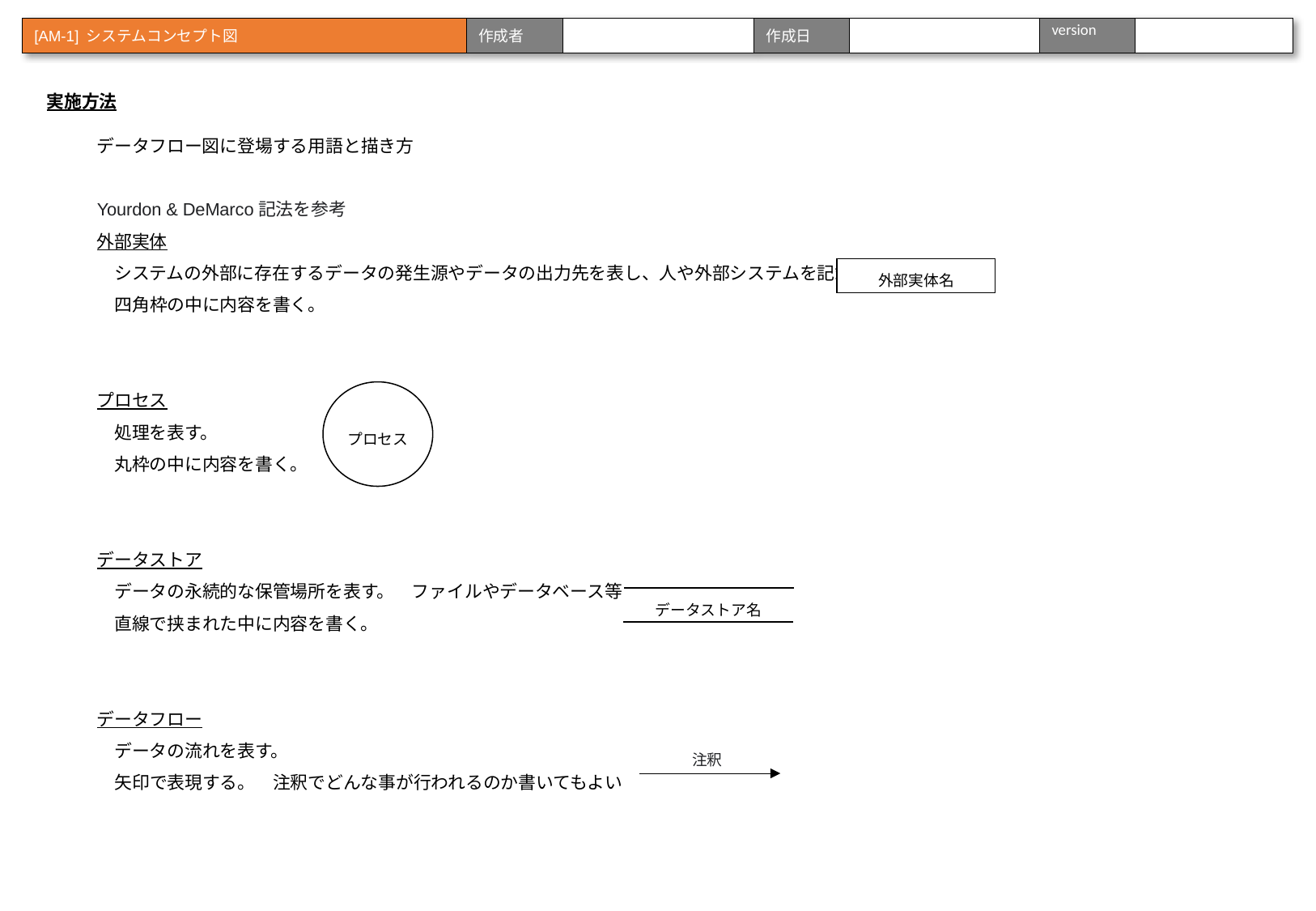

| [AM-1] システムコンセプト図 | 作成者 |  | 作成日 |  | version |  |
| --- | --- | --- | --- | --- | --- | --- |
実施方法
データフロー図に登場する用語と描き方

Yourdon & DeMarco記法を参考
外部実体
　システムの外部に存在するデータの発生源やデータの出力先を表し、人や外部システムを記載する。
　四角枠の中に内容を書く。

プロセス
　処理を表す。
　丸枠の中に内容を書く。

データストア
　データの永続的な保管場所を表す。　ファイルやデータベース等
　直線で挟まれた中に内容を書く。

データフロー
　データの流れを表す。
　矢印で表現する。　注釈でどんな事が行われるのか書いてもよい

外部実体名
プロセス
データストア名
注釈